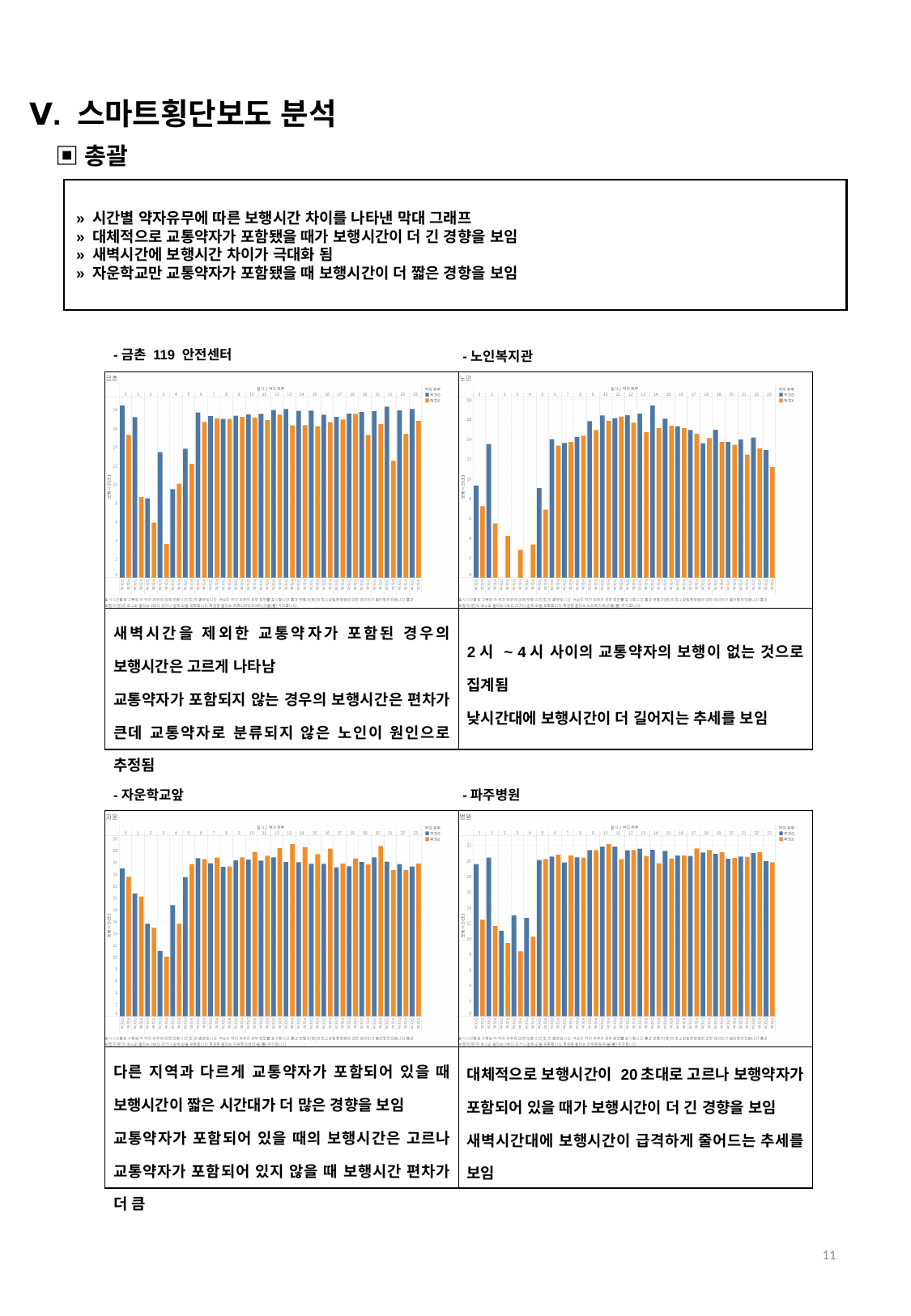

Ⅴ. 스마트횡단보도 분석
▣총괄

» 시간별 약자유무에 따른 보행시간 차이를 나타낸 막대 그래프
» 대체적으로 교통약자가 포함됐을 때가 보행시간이 더 긴 경향을 보임
» 새벽시간에 보행시간 차이가 극대화 됨
» 자운학교만 교통약자가 포함됐을 때 보행시간이 더 짧은 경항을 보임
-금촌 119 안전센터
-노인복지관
|  |  |
| --- | --- |
| 새벽시간을 제외한 교통약자가 포함된 경우의 보행시간은 고르게 나타남 교통약자가 포함되지 않는 경우의 보행시간은 편차가 큰데 교통약자로 분류되지 않은 노인이 원인으로 추정됨 | 2시 ~ 4시 사이의 교통약자의 보행이 없는 것으로 집계됨 낮시간대에 보행시간이 더 길어지는 추세를 보임 |

-자운학교앞
-파주병원
|  |  |
| --- | --- |
| 다른 지역과 다르게 교통약자가 포함되어 있을 때 보행시간이 짧은 시간대가 더 많은 경향을 보임 교통약자가 포함되어 있을 때의 보행시간은 고르나 교통약자가 포함되어 있지 않을 때 보행시간 편차가 더 큼 | 대체적으로 보행시간이 20초대로 고르나 보행약자가 포함되어 있을 때가 보행시간이 더 긴 경향을 보임 새벽시간대에 보행시간이 급격하게 줄어드는 추세를 보임 |
11